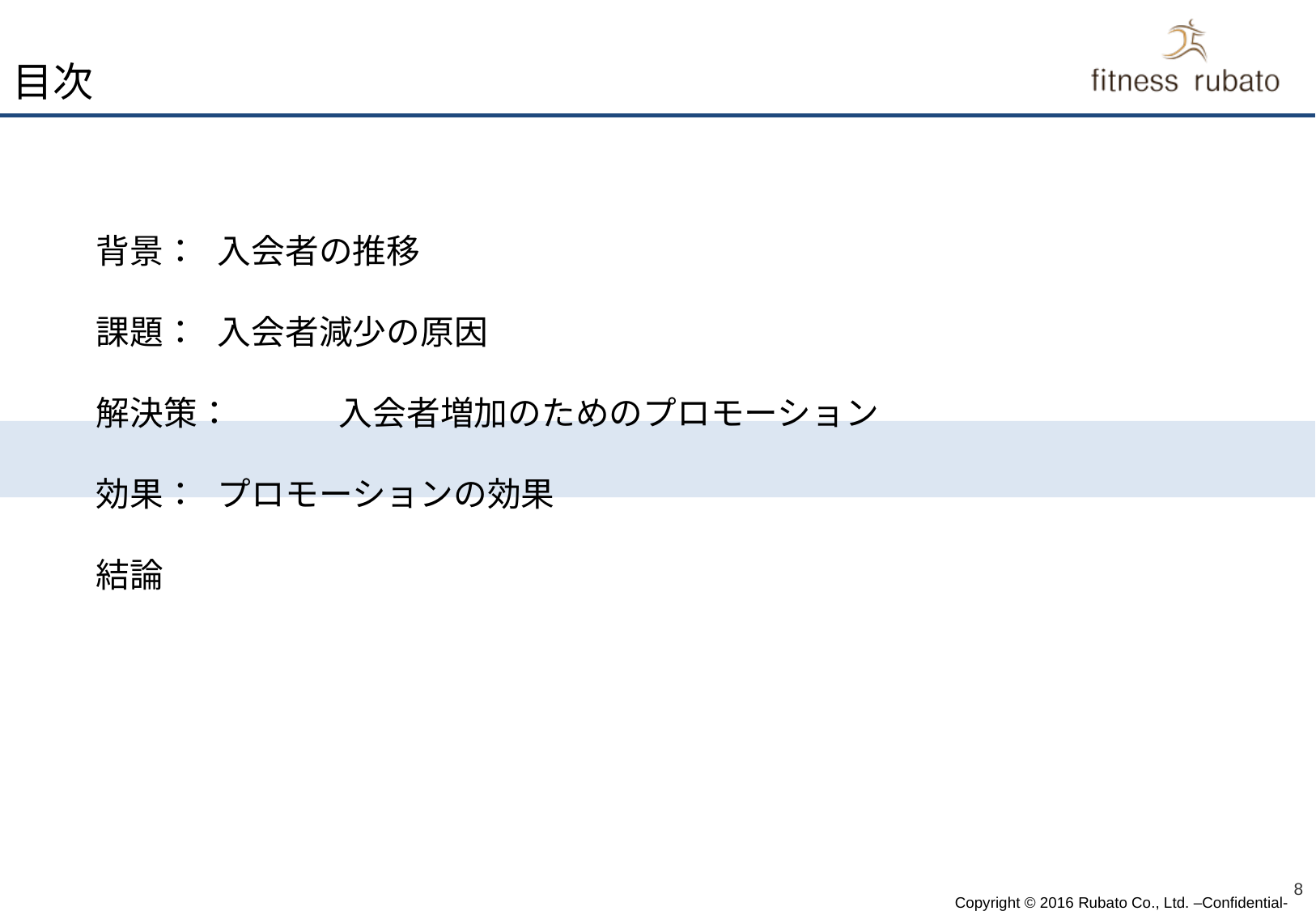

# 目次
背景：	入会者の推移

課題：	入会者減少の原因

解決策：	入会者増加のためのプロモーション

効果：	プロモーションの効果

結論

8